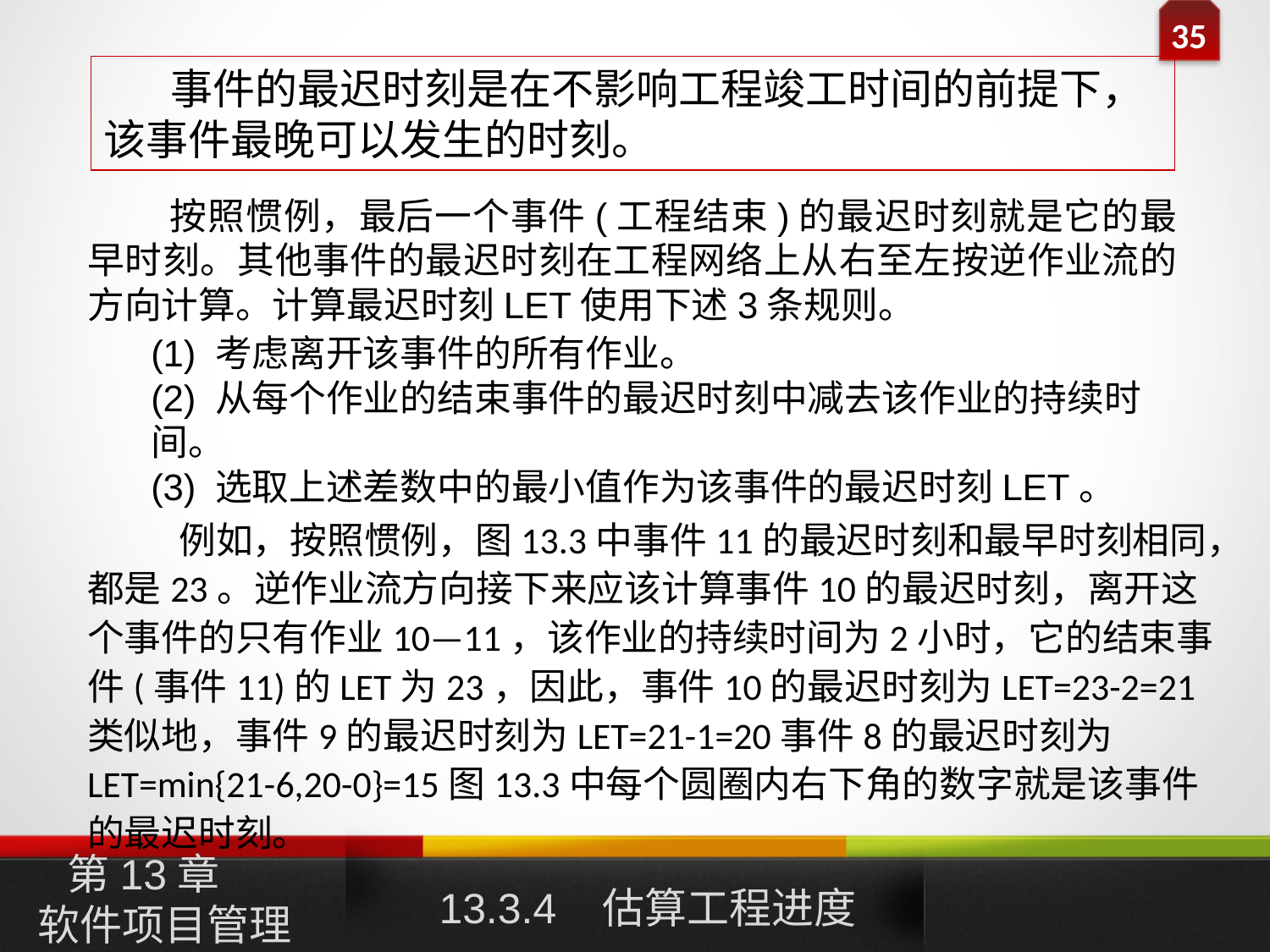

事件的最迟时刻是在不影响工程竣工时间的前提下，该事件最晚可以发生的时刻。
        按照惯例，最后一个事件(工程结束)的最迟时刻就是它的最早时刻。其他事件的最迟时刻在工程网络上从右至左按逆作业流的方向计算。计算最迟时刻LET使用下述3条规则。
(1) 考虑离开该事件的所有作业。
(2) 从每个作业的结束事件的最迟时刻中减去该作业的持续时间。
(3) 选取上述差数中的最小值作为该事件的最迟时刻LET。
          例如，按照惯例，图13.3中事件11的最迟时刻和最早时刻相同，都是23。逆作业流方向接下来应该计算事件10的最迟时刻，离开这个事件的只有作业10—11，该作业的持续时间为2小时，它的结束事件(事件11)的LET为23，因此，事件10的最迟时刻为LET=23-2=21类似地，事件9的最迟时刻为LET=21-1=20事件8的最迟时刻为LET=min{21-6,20-0}=15图13.3中每个圆圈内右下角的数字就是该事件的最迟时刻。
第13章
软件项目管理
13.3.4   估算工程进度